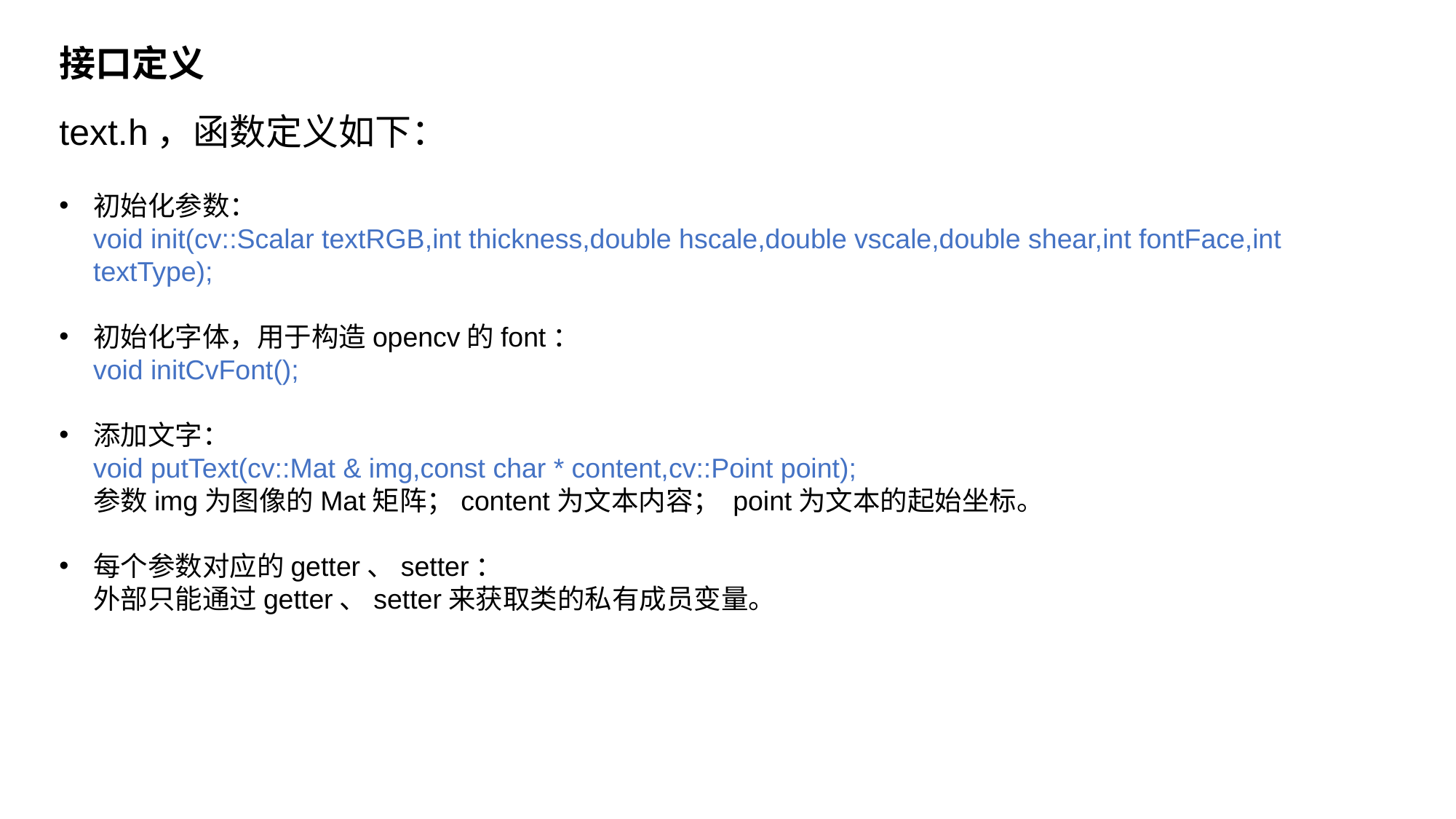

接口定义
text.h，函数定义如下：
初始化参数：
	void init(cv::Scalar textRGB,int thickness,double hscale,double vscale,double shear,int fontFace,int textType);

初始化字体，用于构造opencv的font：
	void initCvFont();

添加文字：
	void putText(cv::Mat & img,const char * content,cv::Point point);
	参数img为图像的Mat矩阵；content为文本内容； point为文本的起始坐标。

每个参数对应的getter、setter：
	外部只能通过getter、setter来获取类的私有成员变量。